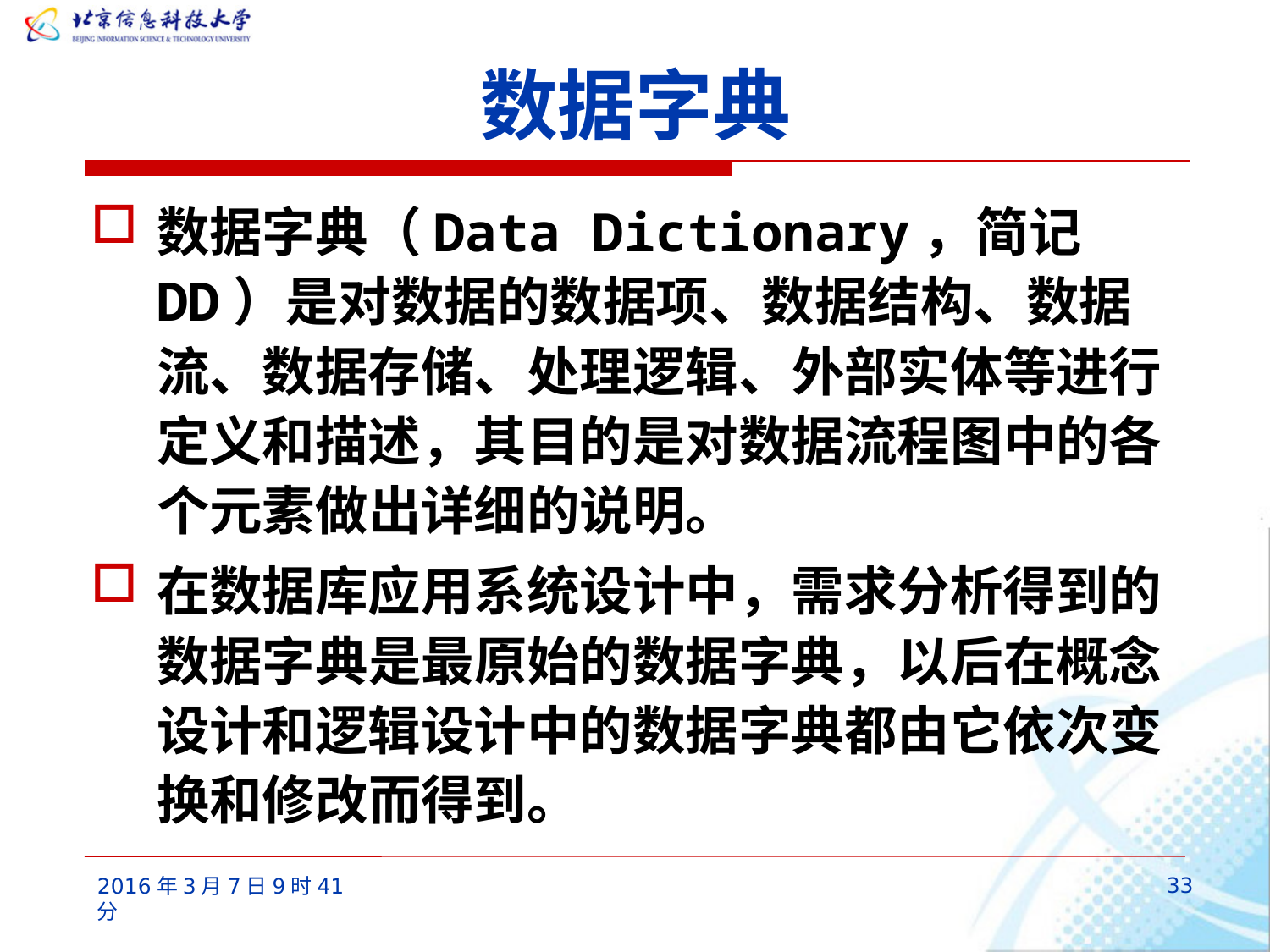

# 数据字典
数据字典（Data Dictionary，简记DD）是对数据的数据项、数据结构、数据流、数据存储、处理逻辑、外部实体等进行定义和描述，其目的是对数据流程图中的各个元素做出详细的说明。
在数据库应用系统设计中，需求分析得到的数据字典是最原始的数据字典，以后在概念设计和逻辑设计中的数据字典都由它依次变换和修改而得到。
2016年3月7日9时41分